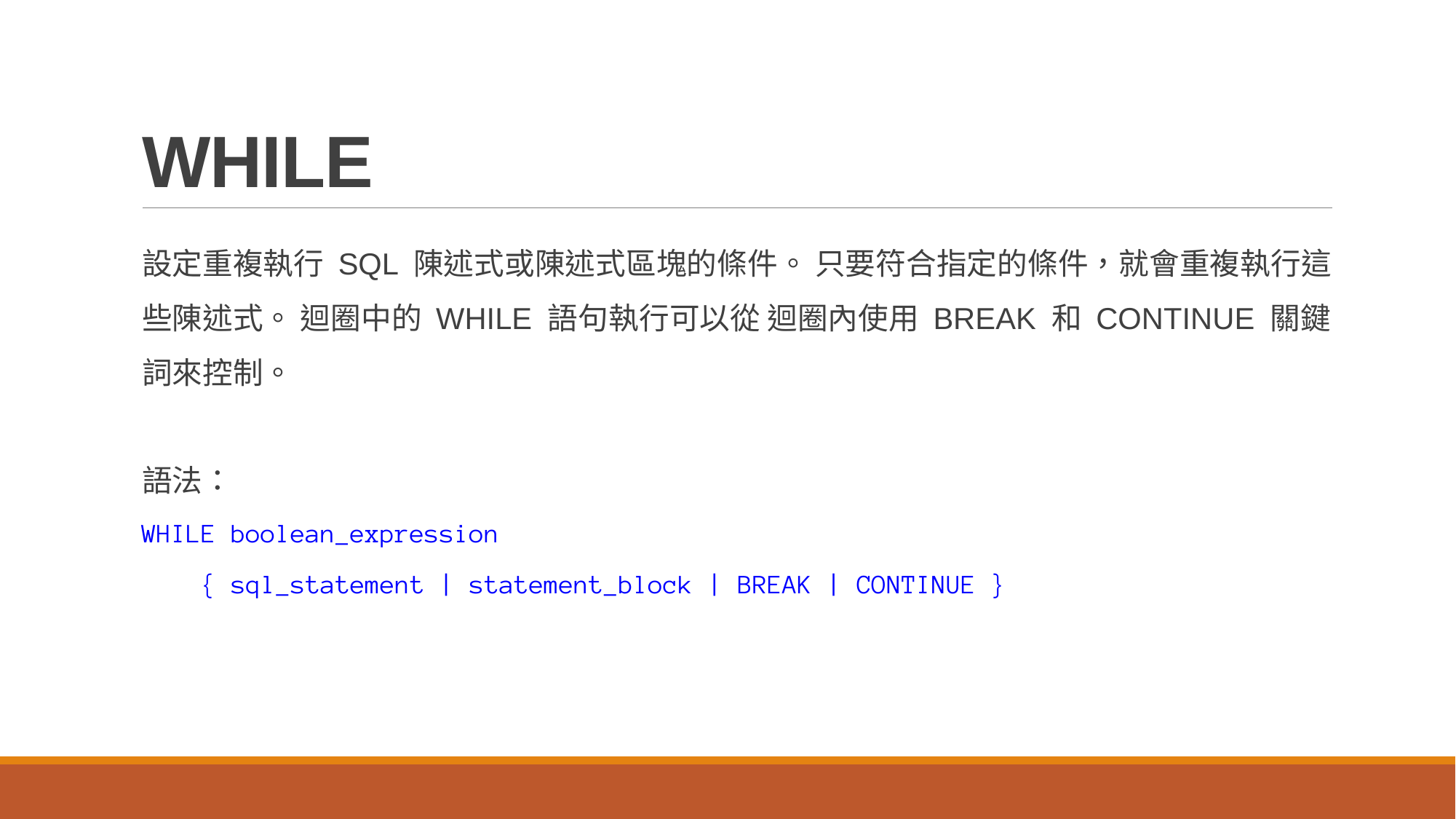

# WHILE
設定重複執行 SQL 陳述式或陳述式區塊的條件。 只要符合指定的條件，就會重複執行這些陳述式。 迴圈中的 WHILE 語句執行可以從 迴圈內使用 BREAK 和 CONTINUE 關鍵詞來控制。

語法：
WHILE boolean_expression
    { sql_statement | statement_block | BREAK | CONTINUE }